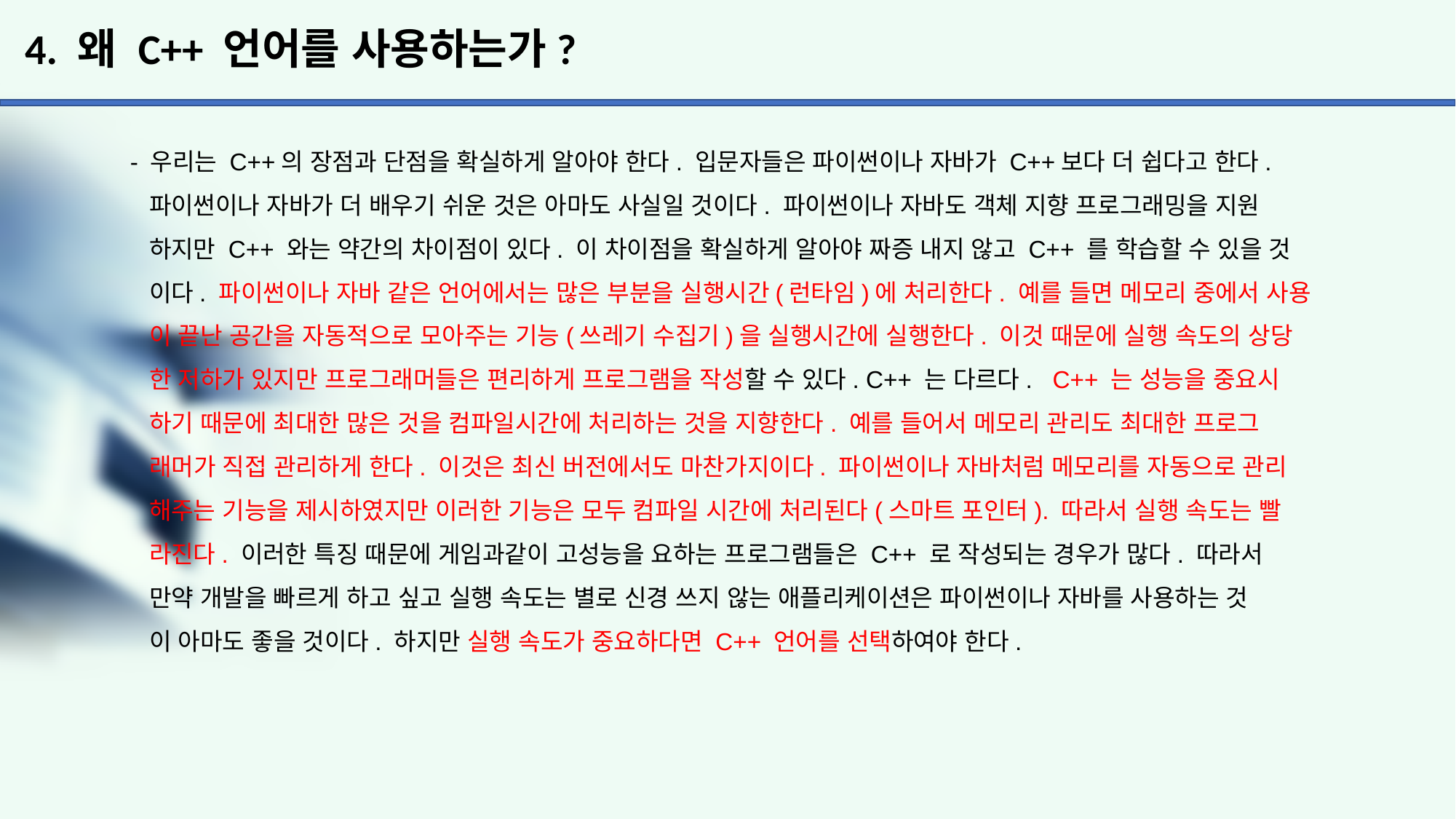

# 4. 왜 C++ 언어를 사용하는가?
- 우리는 C++의 장점과 단점을 확실하게 알아야 한다. 입문자들은 파이썬이나 자바가 C++보다 더 쉽다고 한다.
  파이썬이나 자바가 더 배우기 쉬운 것은 아마도 사실일 것이다. 파이썬이나 자바도 객체 지향 프로그래밍을 지원
  하지만 C++ 와는 약간의 차이점이 있다. 이 차이점을 확실하게 알아야 짜증 내지 않고 C++ 를 학습할 수 있을 것
  이다. 파이썬이나 자바 같은 언어에서는 많은 부분을 실행시간(런타임)에 처리한다. 예를 들면 메모리 중에서 사용
  이 끝난 공간을 자동적으로 모아주는 기능(쓰레기 수집기)을 실행시간에 실행한다. 이것 때문에 실행 속도의 상당
  한 저하가 있지만 프로그래머들은 편리하게 프로그램을 작성할 수 있다. C++ 는 다르다.   C++ 는 성능을 중요시
  하기 때문에 최대한 많은 것을 컴파일시간에 처리하는 것을 지향한다. 예를 들어서 메모리 관리도 최대한 프로그
  래머가 직접 관리하게 한다. 이것은 최신 버전에서도 마찬가지이다. 파이썬이나 자바처럼 메모리를 자동으로 관리
  해주는 기능을 제시하였지만 이러한 기능은 모두 컴파일 시간에 처리된다(스마트 포인터). 따라서 실행 속도는 빨
  라진다. 이러한 특징 때문에 게임과같이 고성능을 요하는 프로그램들은 C++ 로 작성되는 경우가 많다. 따라서
  만약 개발을 빠르게 하고 싶고 실행 속도는 별로 신경 쓰지 않는 애플리케이션은 파이썬이나 자바를 사용하는 것
  이 아마도 좋을 것이다. 하지만 실행 속도가 중요하다면 C++ 언어를 선택하여야 한다.